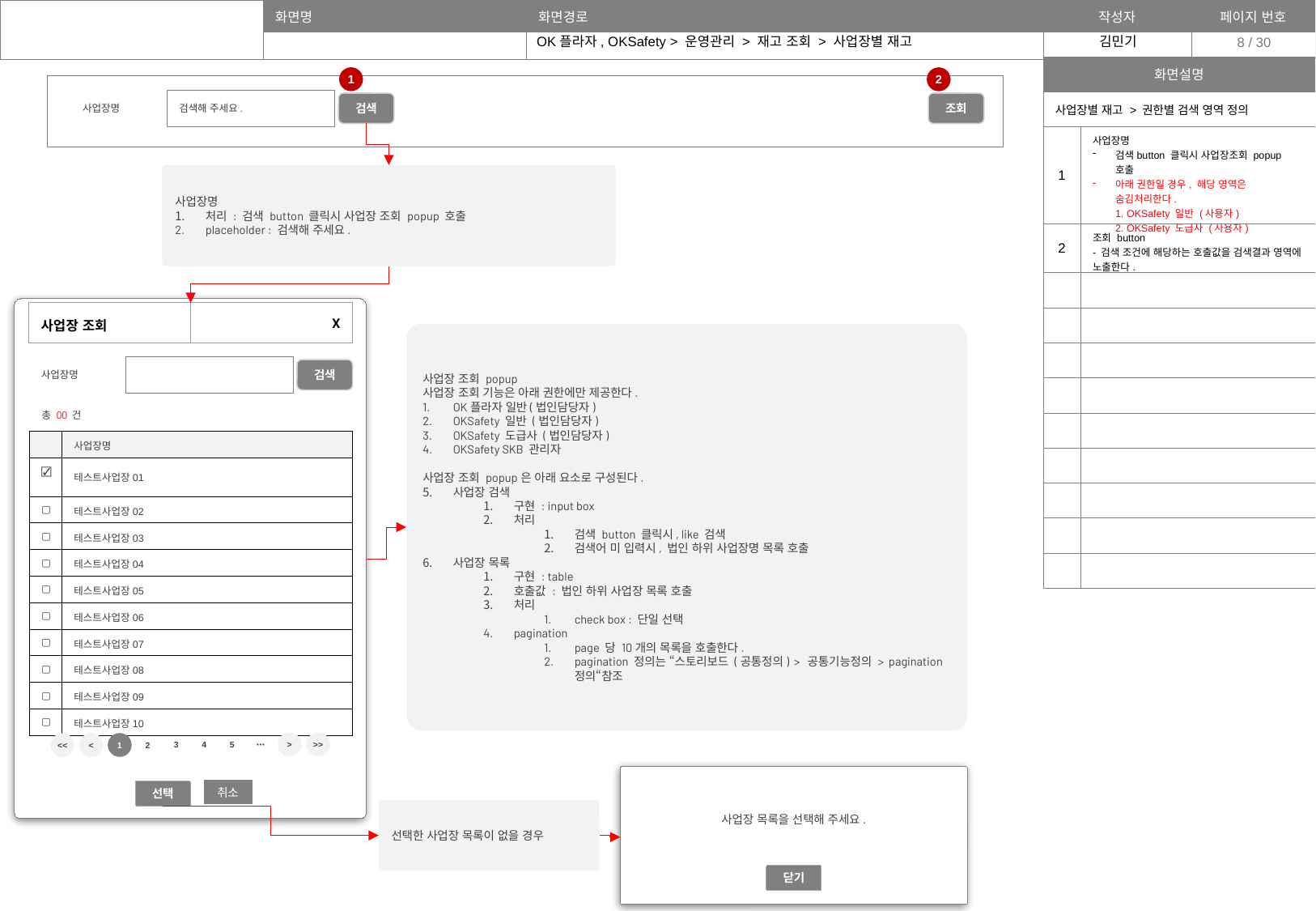

OK플라자, OKSafety > 운영관리 > 재고 조회 > 사업장별 재고
8
| 화면설명 |  |
| --- | --- |
| 사업장별 재고 > 권한별 검색 영역 정의 |  |
| 1 | 사업장명 검색button 클릭시 사업장조회 popup 호출 아래 권한일 경우, 해당 영역은 숨김처리한다. 1. OKSafety 일반 (사용자) 2. OKSafety 도급사 (사용자) |
| 2 | 조회 button - 검색 조건에 해당하는 호출값을 검색결과 영역에 노출한다. |
|  |  |
|  |  |
|  |  |
|  |  |
|  |  |
|  |  |
|  |  |
|  |  |
|  |  |
1
2

사업장명
검색해 주세요.
검색
조회
사업장명
처리 : 검색 button 클릭시 사업장 조회 popup 호출
placeholder : 검색해 주세요.

| 사업장 조회 | X |
| --- | --- |
사업장 조회 popup
사업장 조회 기능은 아래 권한에만 제공한다.
OK플라자 일반(법인담당자)
OKSafety 일반 (법인담당자)
OKSafety 도급사 (법인담당자)
OKSafety SKB 관리자

사업장 조회 popup은 아래 요소로 구성된다.
사업장 검색
구현 : input box
처리
검색 button 클릭시, like 검색
검색어 미 입력시, 법인 하위 사업장명 목록 호출
사업장 목록
구현 : table
호출값 : 법인 하위 사업장 목록 호출
처리
check box : 단일 선택
pagination
page 당 10개의 목록을 호출한다.
pagination 정의는 “스토리보드 (공통정의)  >  공통기능정의 >  pagination 정의“참조
사업장명

검색
총 00 건
|  | 사업장명 |
| --- | --- |
| ☑️ | 테스트사업장01 |
| ▢ | 테스트사업장02 |
| ▢ | 테스트사업장03 |
| ▢ | 테스트사업장04 |
| ▢ | 테스트사업장05 |
| ▢ | 테스트사업장06 |
| ▢ | 테스트사업장07 |
| ▢ | 테스트사업장08 |
| ▢ | 테스트사업장09 |
| ▢ | 테스트사업장10 |
>>
⋯
>
3
4
5
<
1
2
<<

선택
취소
사업장 목록을 선택해 주세요.
선택한 사업장 목록이 없을 경우
닫기